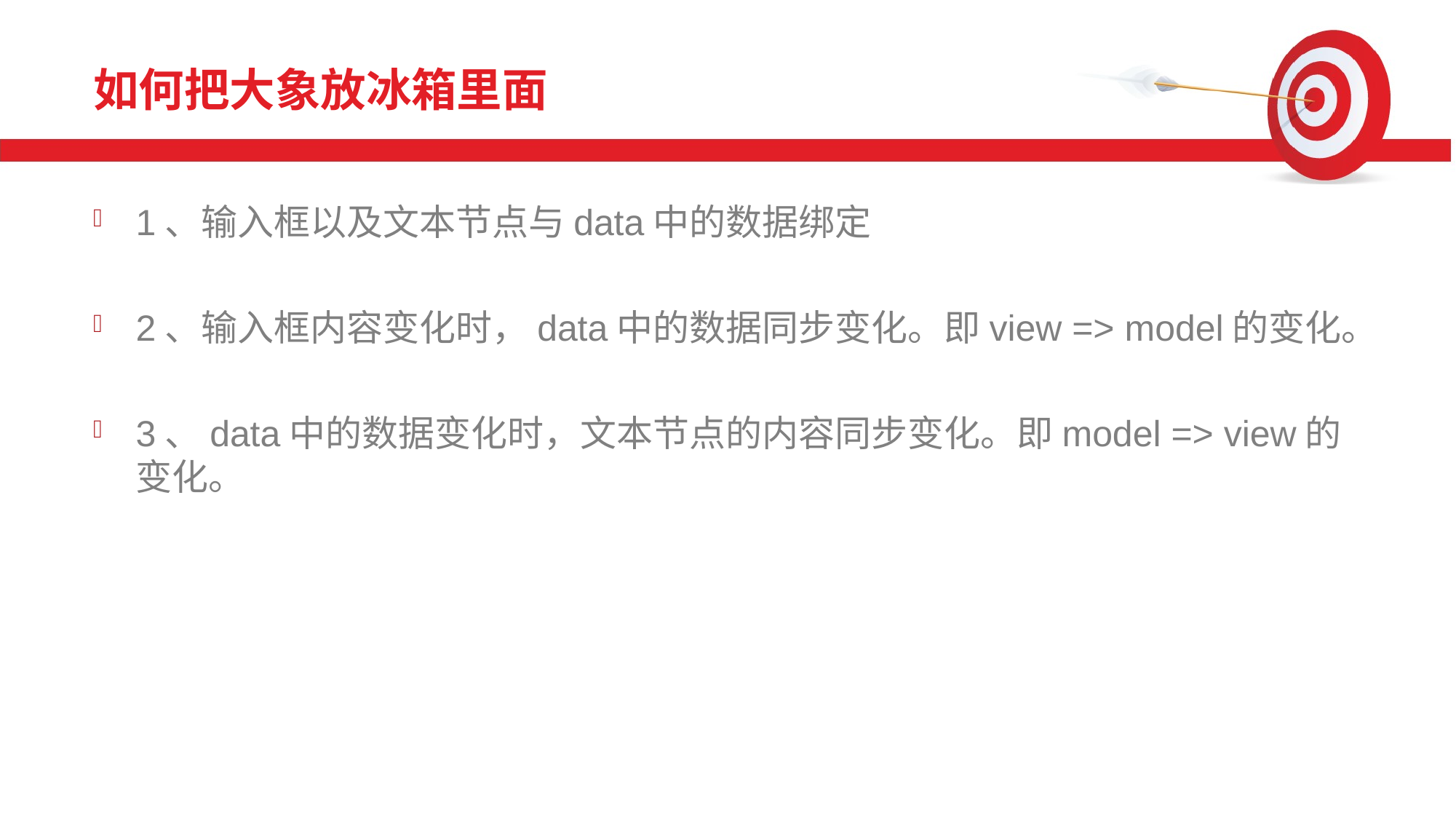

# 如何把大象放冰箱里面
1、输入框以及文本节点与data中的数据绑定

2、输入框内容变化时，data中的数据同步变化。即view => model的变化。

3、data中的数据变化时，文本节点的内容同步变化。即model => view的变化。